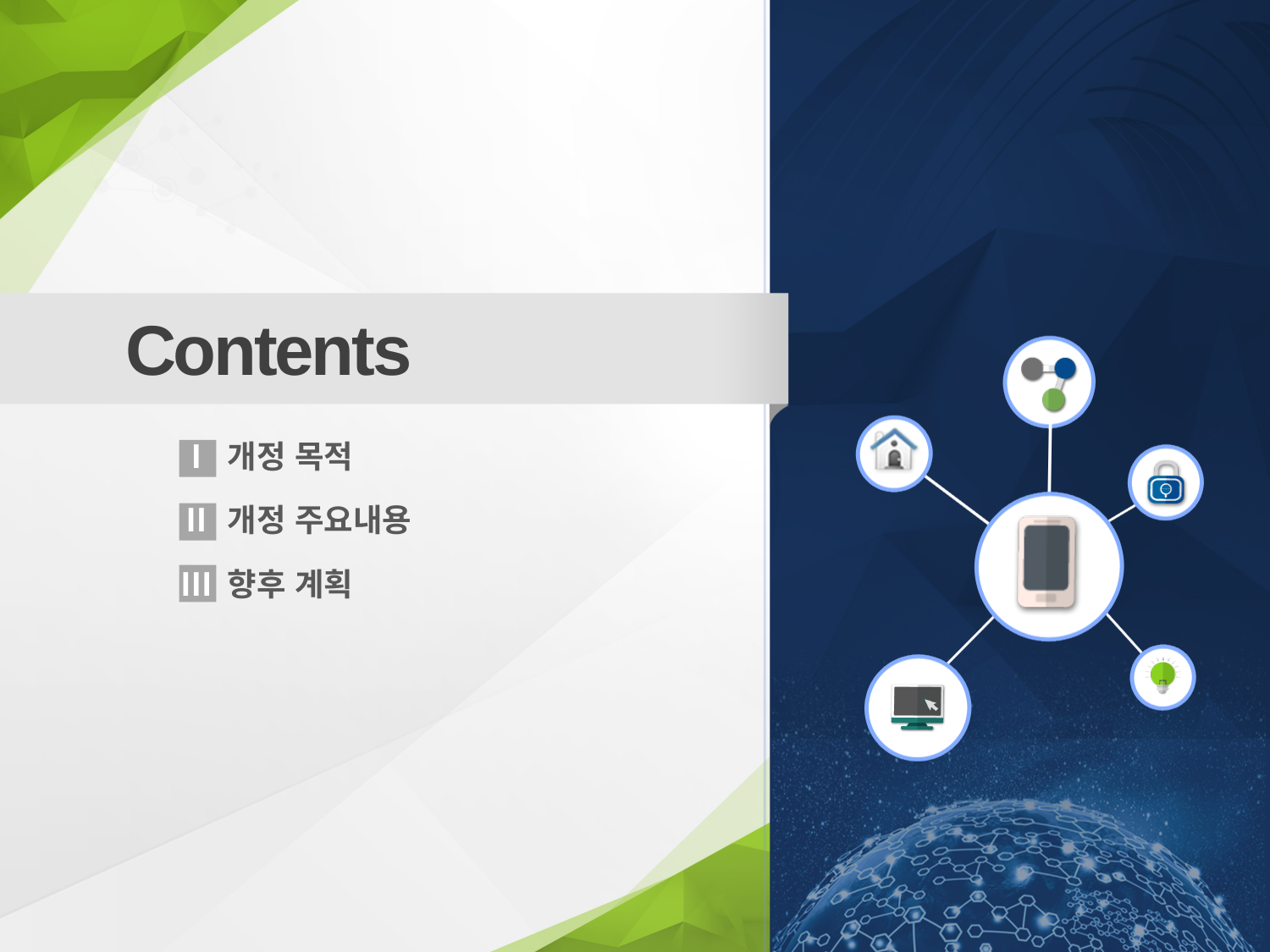

Contents
Ⅰ 개정 목적

Ⅱ 개정 주요내용

Ⅲ 향후 계획